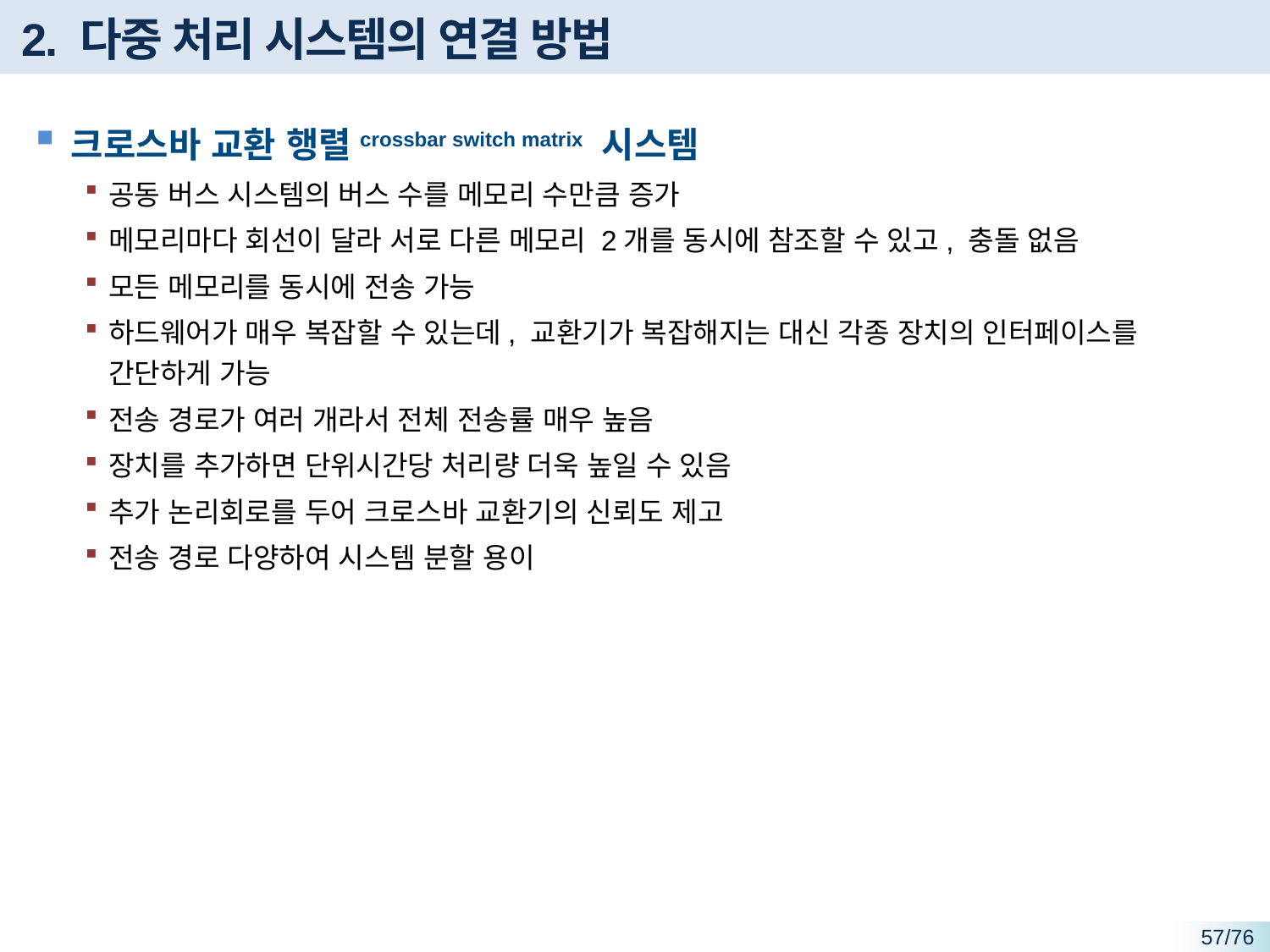

# 2. 다중 처리 시스템의 연결 방법
크로스바 교환 행렬crossbar switch matrix 시스템
공동 버스 시스템의 버스 수를 메모리 수만큼 증가
메모리마다 회선이 달라 서로 다른 메모리 2개를 동시에 참조할 수 있고, 충돌 없음
모든 메모리를 동시에 전송 가능
하드웨어가 매우 복잡할 수 있는데, 교환기가 복잡해지는 대신 각종 장치의 인터페이스를 간단하게 가능
전송 경로가 여러 개라서 전체 전송률 매우 높음
장치를 추가하면 단위시간당 처리량 더욱 높일 수 있음
추가 논리회로를 두어 크로스바 교환기의 신뢰도 제고
전송 경로 다양하여 시스템 분할 용이